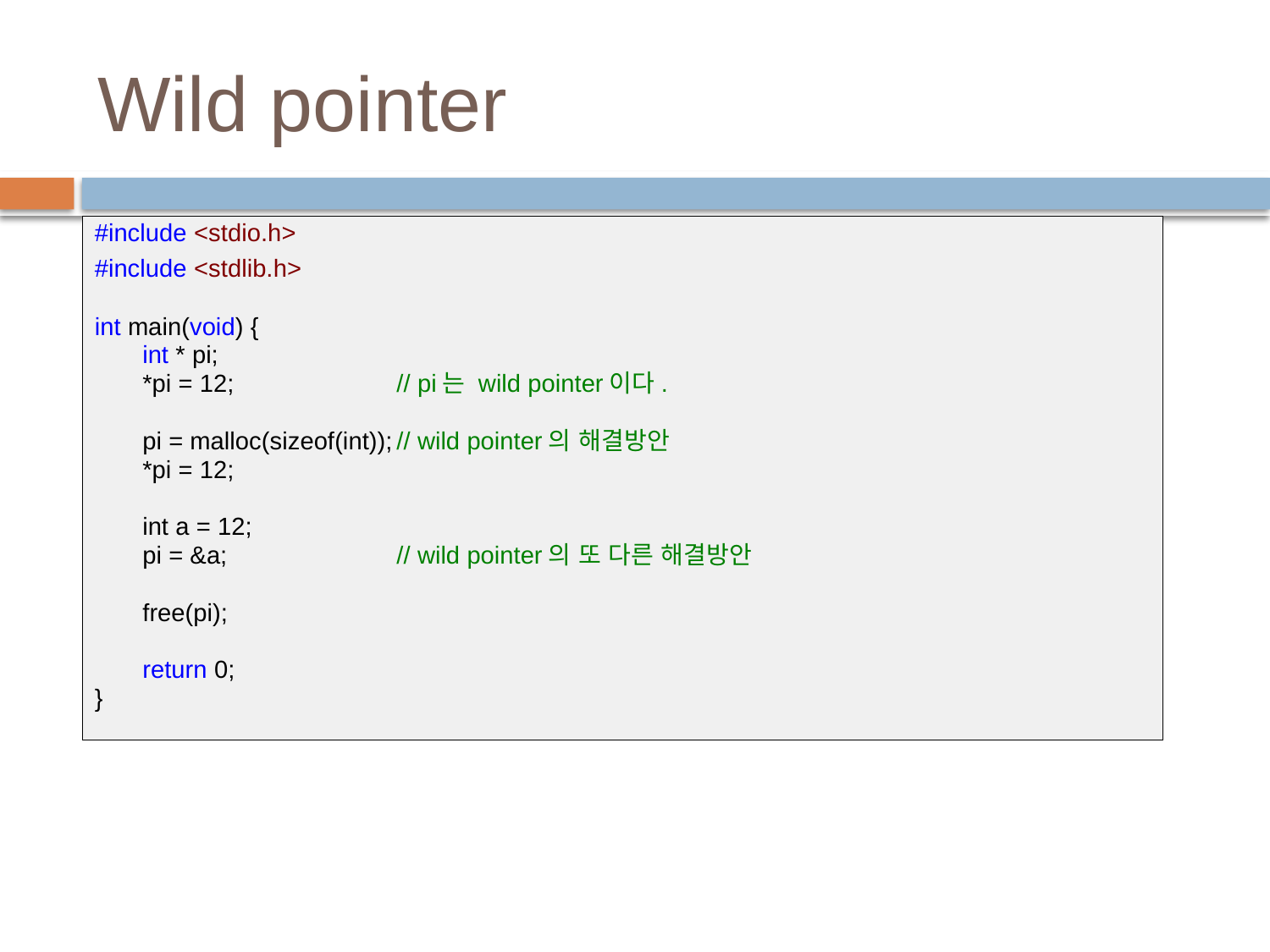

# Wild pointer
#include <stdio.h>
#include <stdlib.h>

int main(void) {
	int * pi;
	*pi = 12;		// pi는 wild pointer이다.

	pi = malloc(sizeof(int));	// wild pointer의 해결방안
	*pi = 12;

	int a = 12;
	pi = &a;		// wild pointer의 또 다른 해결방안

	free(pi);

	return 0;
}